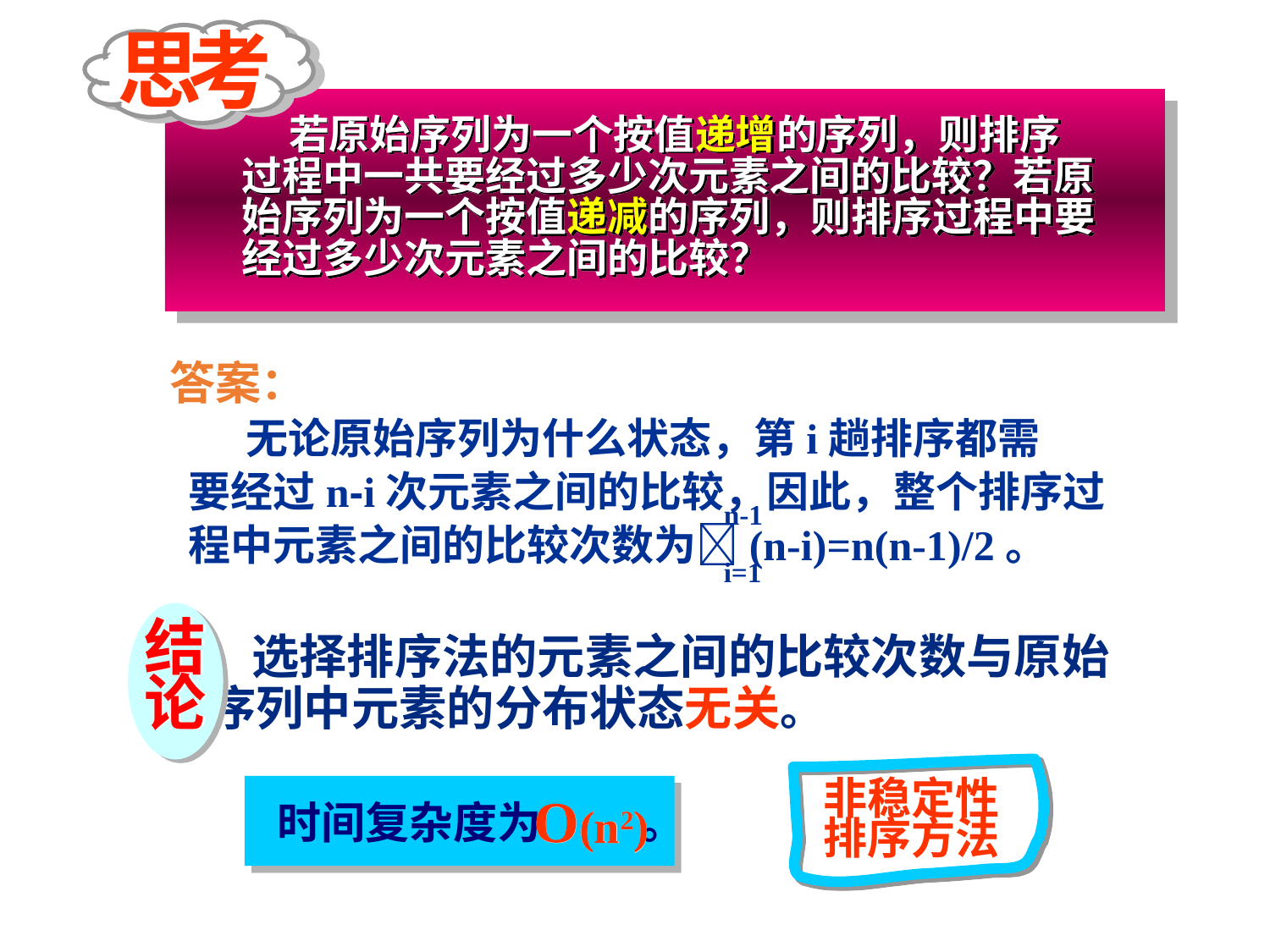

思

考

    若原始序列为一个按值递增的序列，则排序
过程中一共要经过多少次元素之间的比较？若原
始序列为一个按值递减的序列，则排序过程中要
经过多少次元素之间的比较？
 答案：
         无论原始序列为什么状态，第i趟排序都需
   要经过n-i次元素之间的比较，因此，整个排序过
   程中元素之间的比较次数为∑(n-i)=n(n-1)/2。
n-1

i=1

结
论
        选择排序法的元素之间的比较次数与原始
    序列中元素的分布状态无关。

非稳定性
排序方法

O(n2)
时间复杂度为          。